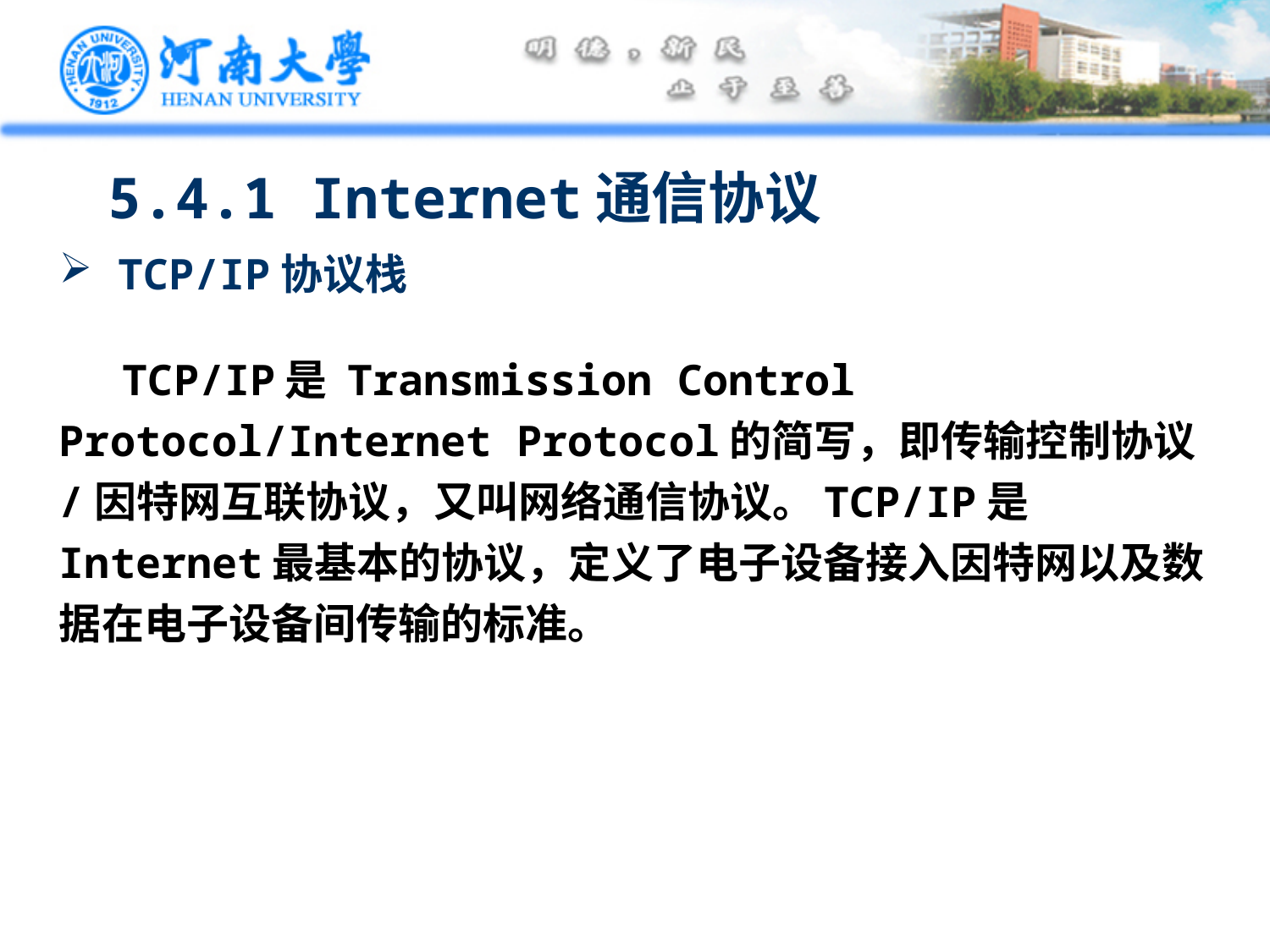

5.4.1 Internet通信协议
 TCP/IP协议栈
TCP/IP是 Transmission Control Protocol/Internet Protocol的简写，即传输控制协议/因特网互联协议，又叫网络通信协议。TCP/IP是Internet最基本的协议，定义了电子设备接入因特网以及数据在电子设备间传输的标准。